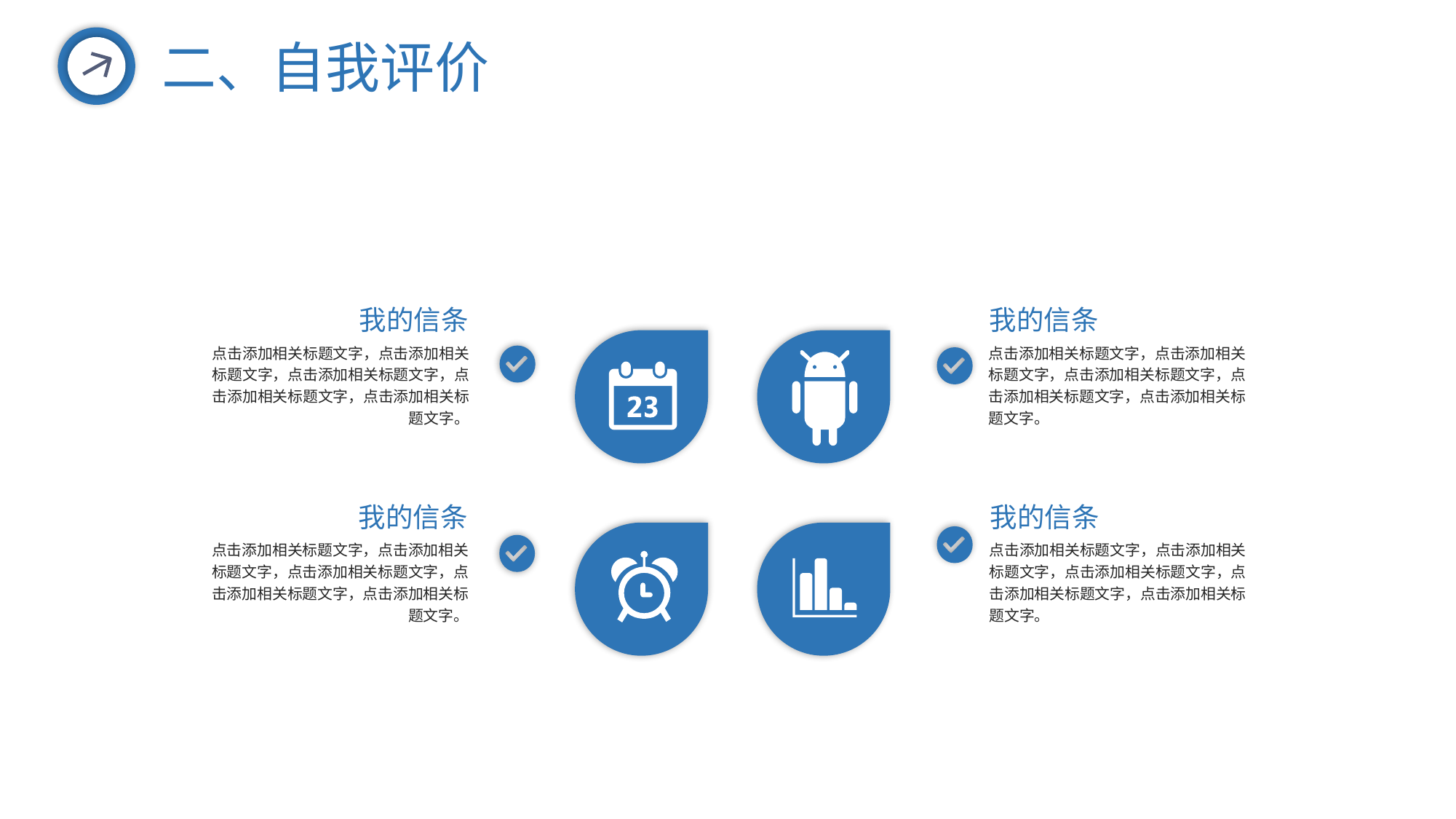

二、自我评价
我的信条
点击添加相关标题文字，点击添加相关标题文字，点击添加相关标题文字，点击添加相关标题文字，点击添加相关标题文字。
我的信条
点击添加相关标题文字，点击添加相关标题文字，点击添加相关标题文字，点击添加相关标题文字，点击添加相关标题文字。

我的信条
点击添加相关标题文字，点击添加相关标题文字，点击添加相关标题文字，点击添加相关标题文字，点击添加相关标题文字。
我的信条
点击添加相关标题文字，点击添加相关标题文字，点击添加相关标题文字，点击添加相关标题文字，点击添加相关标题文字。